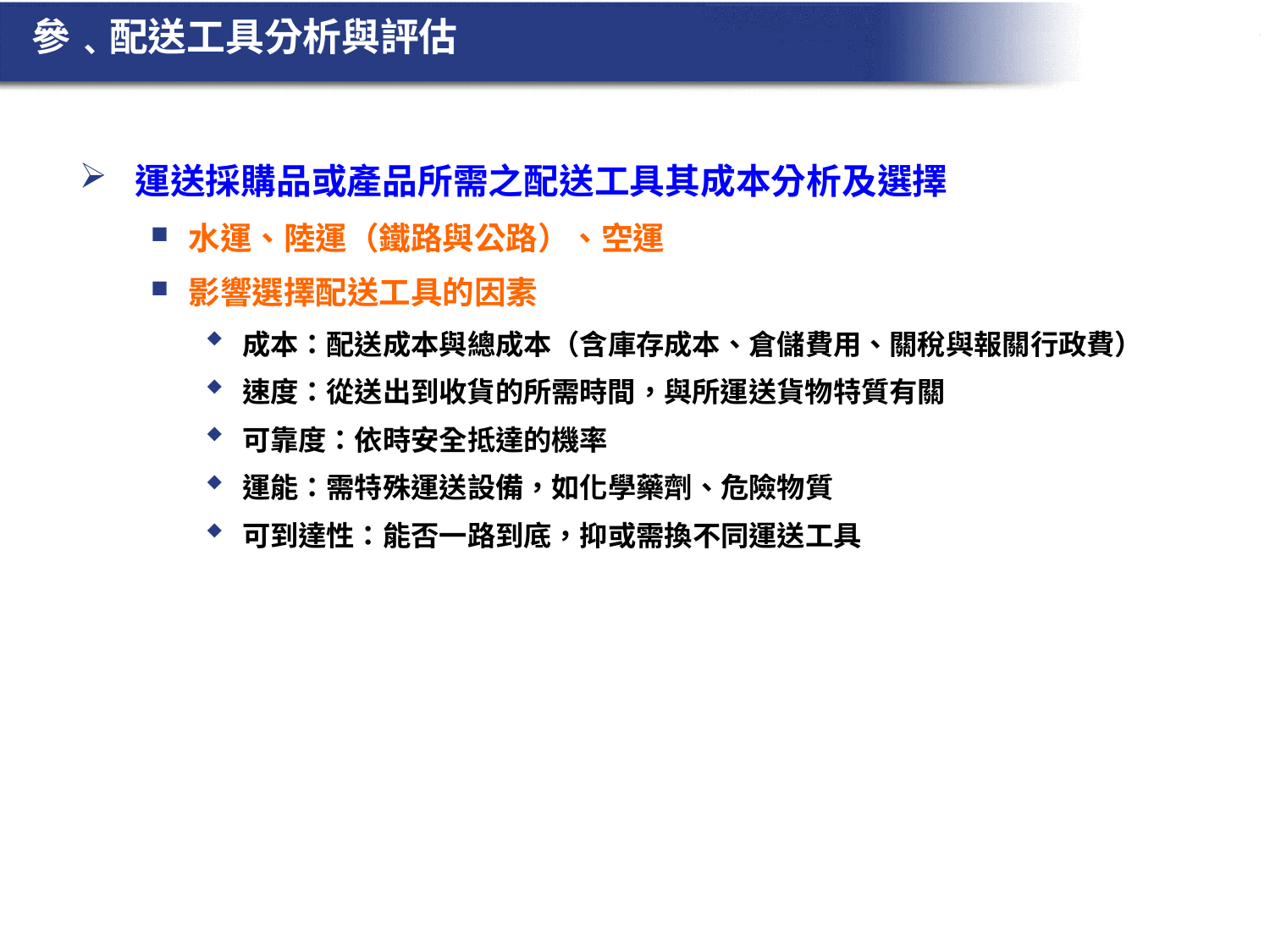

# 參﹑配送工具分析與評估
運送採購品或產品所需之配送工具其成本分析及選擇
水運、陸運（鐵路與公路）、空運
影響選擇配送工具的因素
成本：配送成本與總成本（含庫存成本、倉儲費用、關稅與報關行政費）
速度：從送出到收貨的所需時間，與所運送貨物特質有關
可靠度：依時安全抵達的機率
運能：需特殊運送設備，如化學藥劑、危險物質
可到達性：能否一路到底，抑或需換不同運送工具